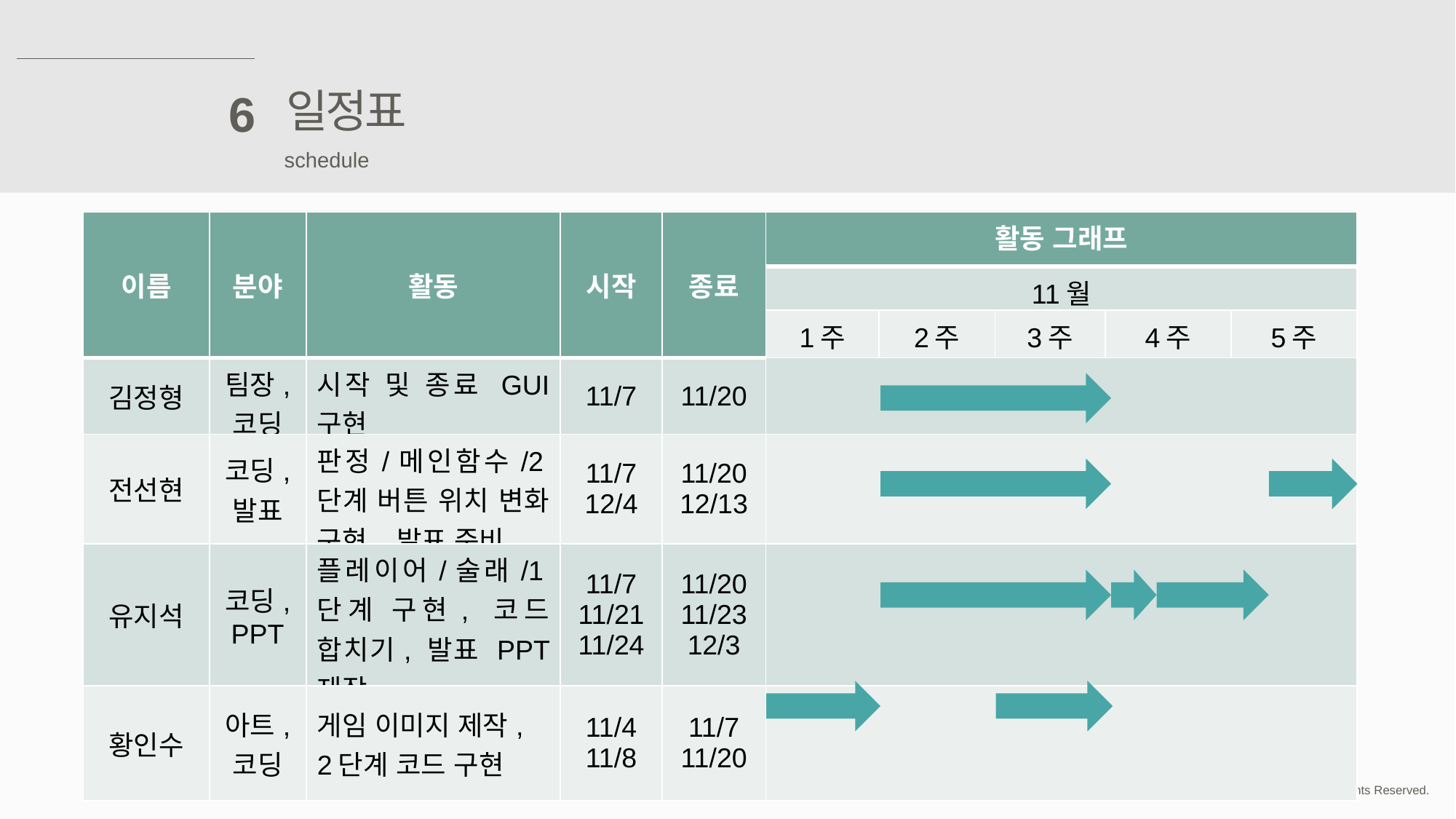

일정표
6
schedule
| 이름 | 분야 | 활동 | 시작 | 종료 | 활동 그래프 |  |  |  |  |
| --- | --- | --- | --- | --- | --- | --- | --- | --- | --- |
|  |  |  |  |  | 11월 |  |  |  |  |
|  |  |  |  |  | 1주 | 2주 | 3주 | 4주 | 5주 |
| 김정형 | 팀장, 코딩 | 시작 및 종료 GUI 구현 | 11/7 | 11/20 |  |  |  |  |  |
| 전선현 | 코딩, 발표 | 판정/메인함수/2단계 버튼 위치 변화 구현, 발표 준비 | 11/7 12/4 | 11/20 12/13 |  |  |  |  |  |
| 유지석 | 코딩, PPT | 플레이어/술래/1단계 구현, 코드 합치기, 발표 PPT 제작 | 11/7 11/21 11/24 | 11/20 11/23 12/3 |  |  |  |  |  |
| 황인수 | 아트, 코딩 | 게임 이미지 제작, 2단계 코드 구현 | 11/4 11/8 | 11/7 11/20 |  |  |  |  |  |